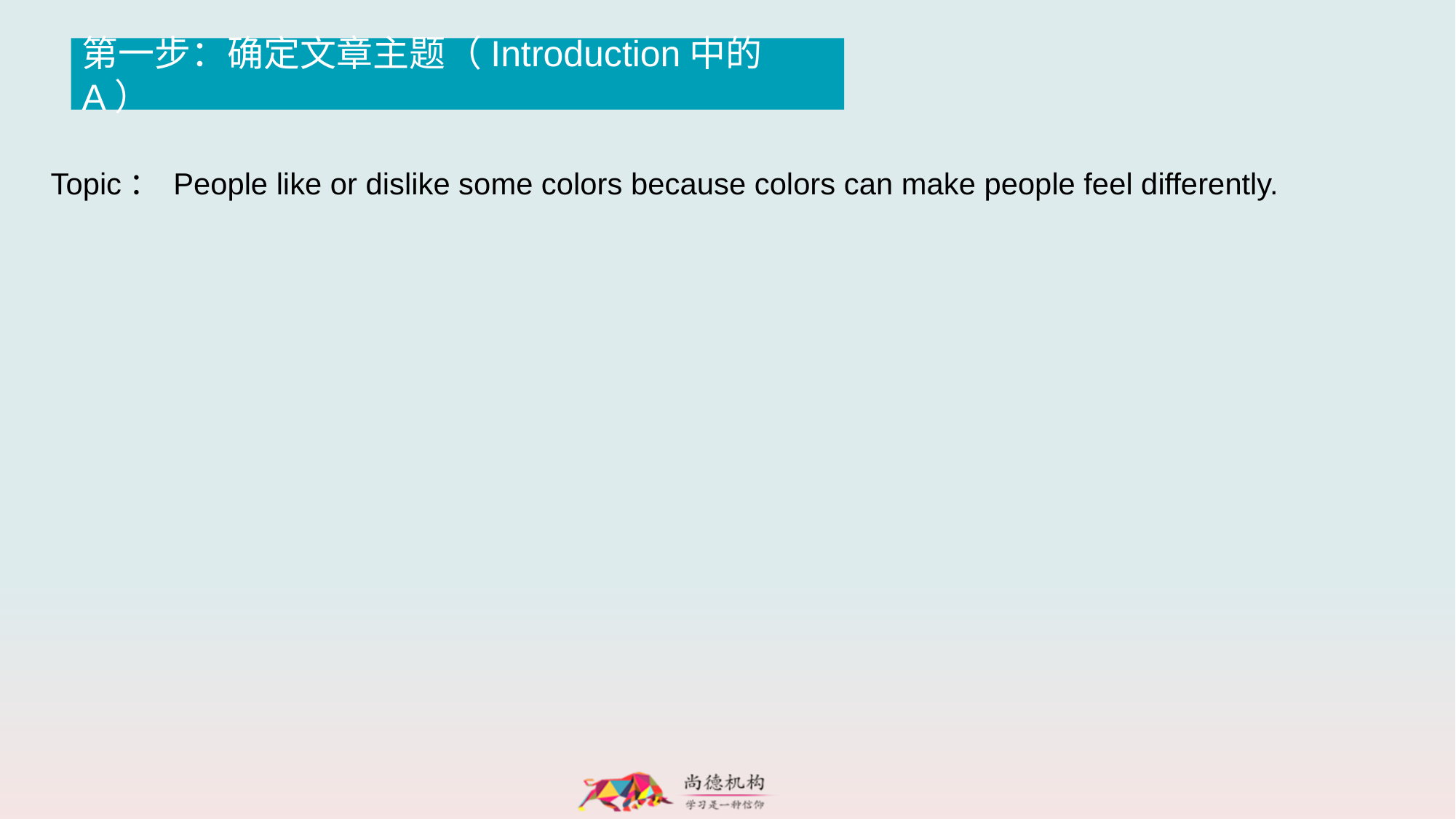

第一步：确定文章主题（Introduction中的A）
Topic： People like or dislike some colors because colors can make people feel differently.